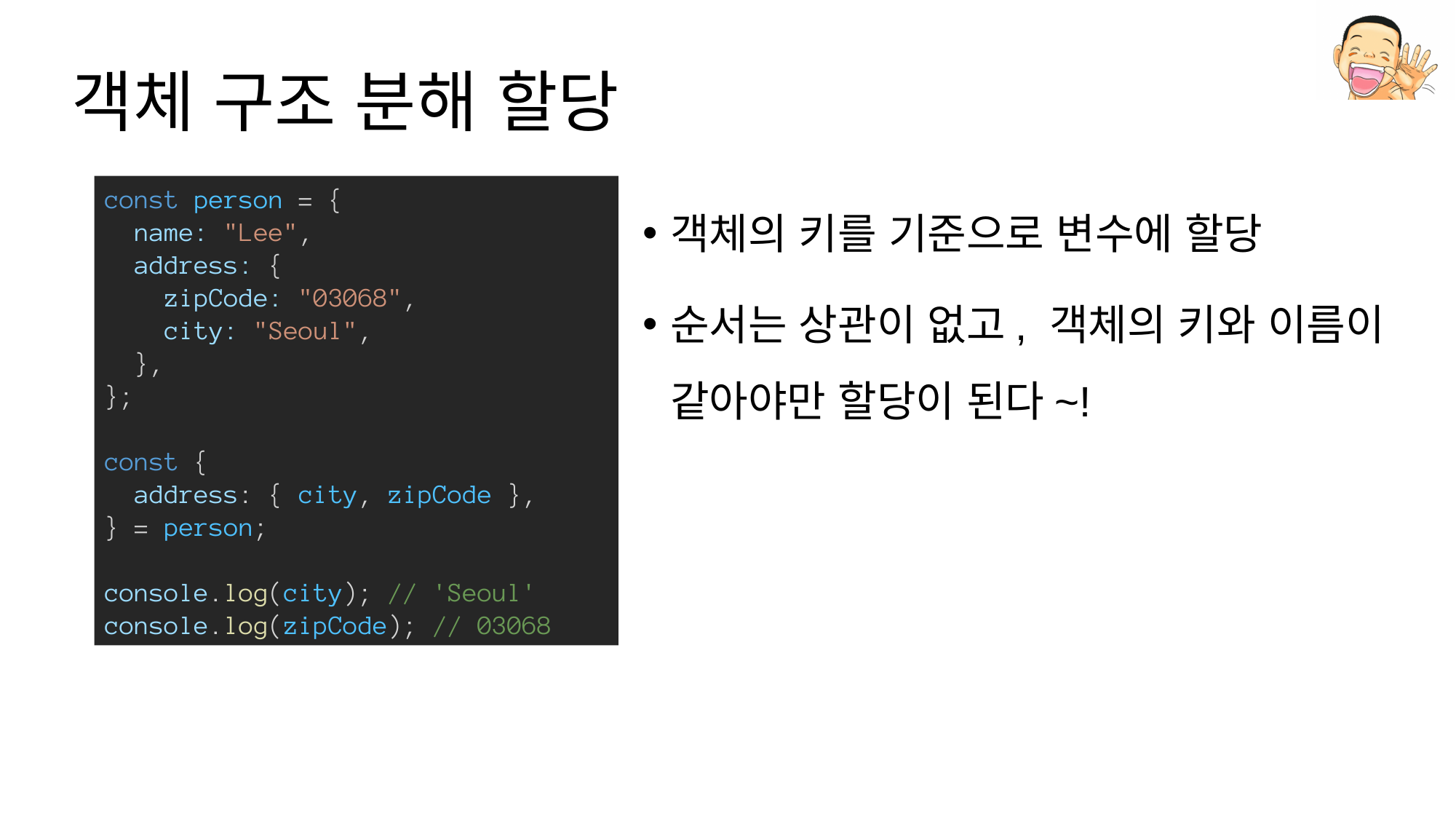

# 객체 구조 분해 할당
const person = {
  name: "Lee",
  address: {
    zipCode: "03068",
    city: "Seoul",
  },
};
const {
  address: { city, zipCode },
} = person;

console.log(city); // 'Seoul'
console.log(zipCode); // 03068
객체의 키를 기준으로 변수에 할당
순서는 상관이 없고, 객체의 키와 이름이 같아야만 할당이 된다~!